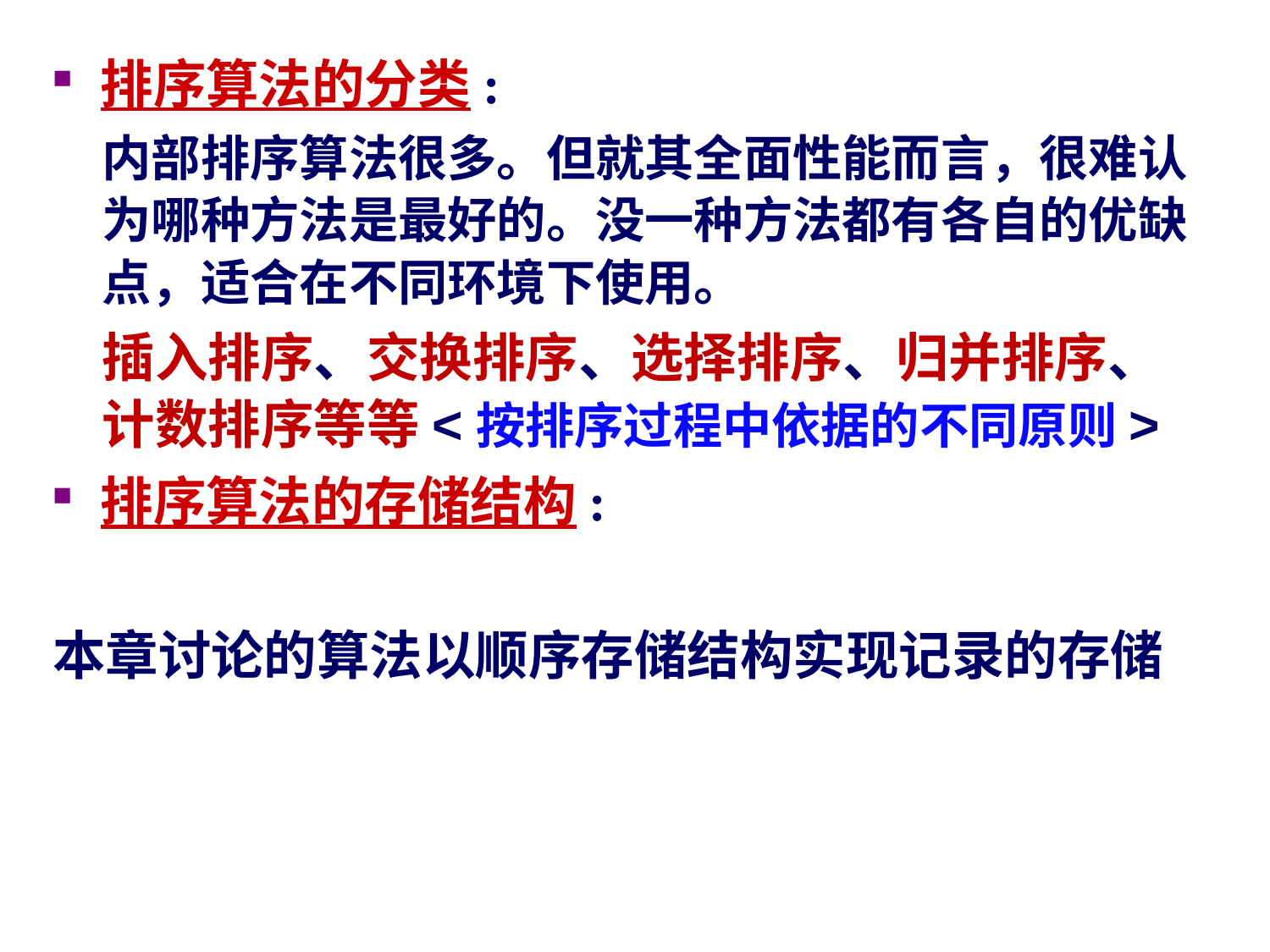

排序算法的分类:
内部排序算法很多。但就其全面性能而言，很难认为哪种方法是最好的。没一种方法都有各自的优缺点，适合在不同环境下使用。
插入排序、交换排序、选择排序、归并排序、计数排序等等<按排序过程中依据的不同原则>
排序算法的存储结构:

本章讨论的算法以顺序存储结构实现记录的存储